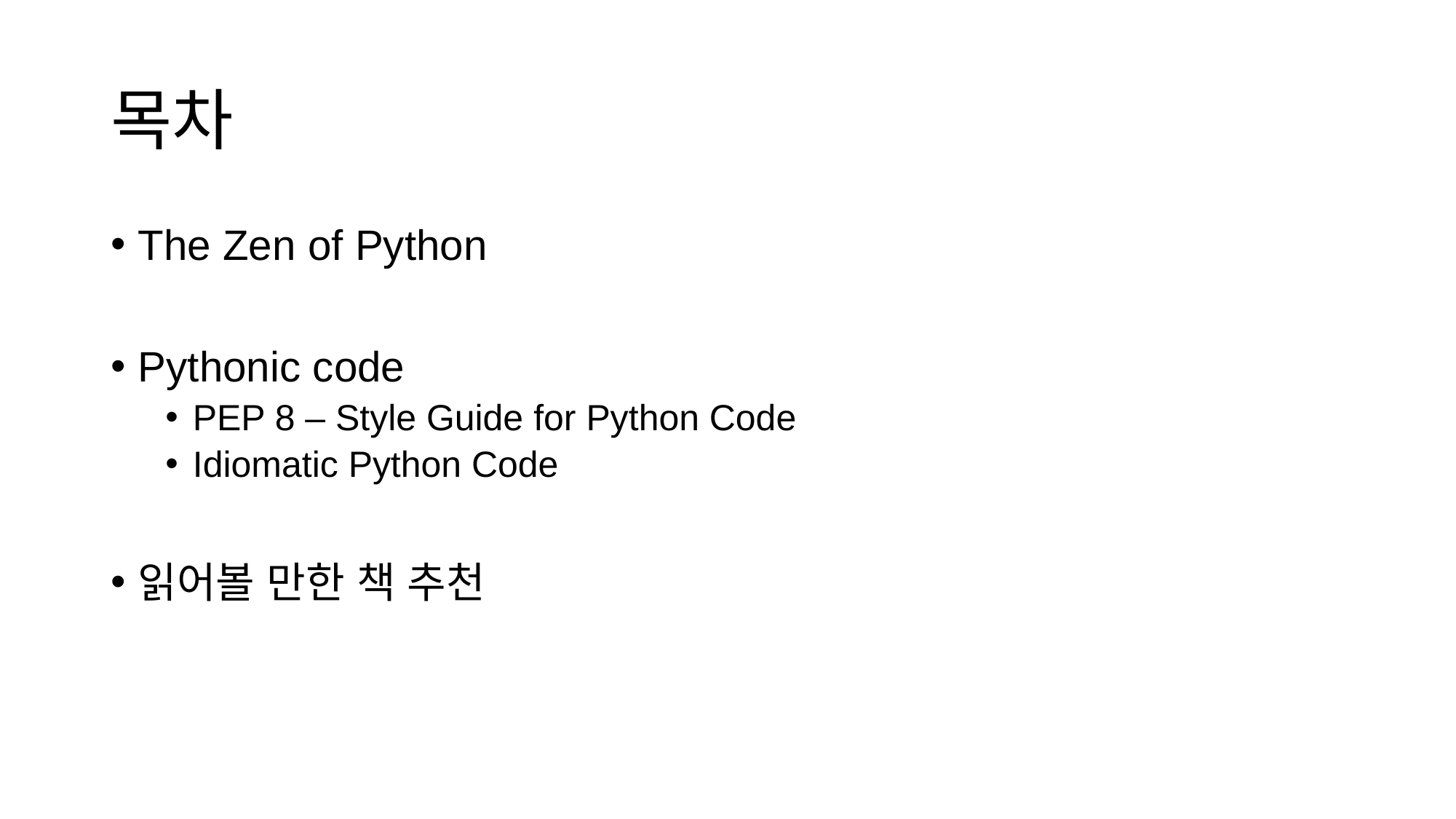

# 목차
The Zen of Python

Pythonic code
PEP 8 – Style Guide for Python Code
Idiomatic Python Code

읽어볼 만한 책 추천